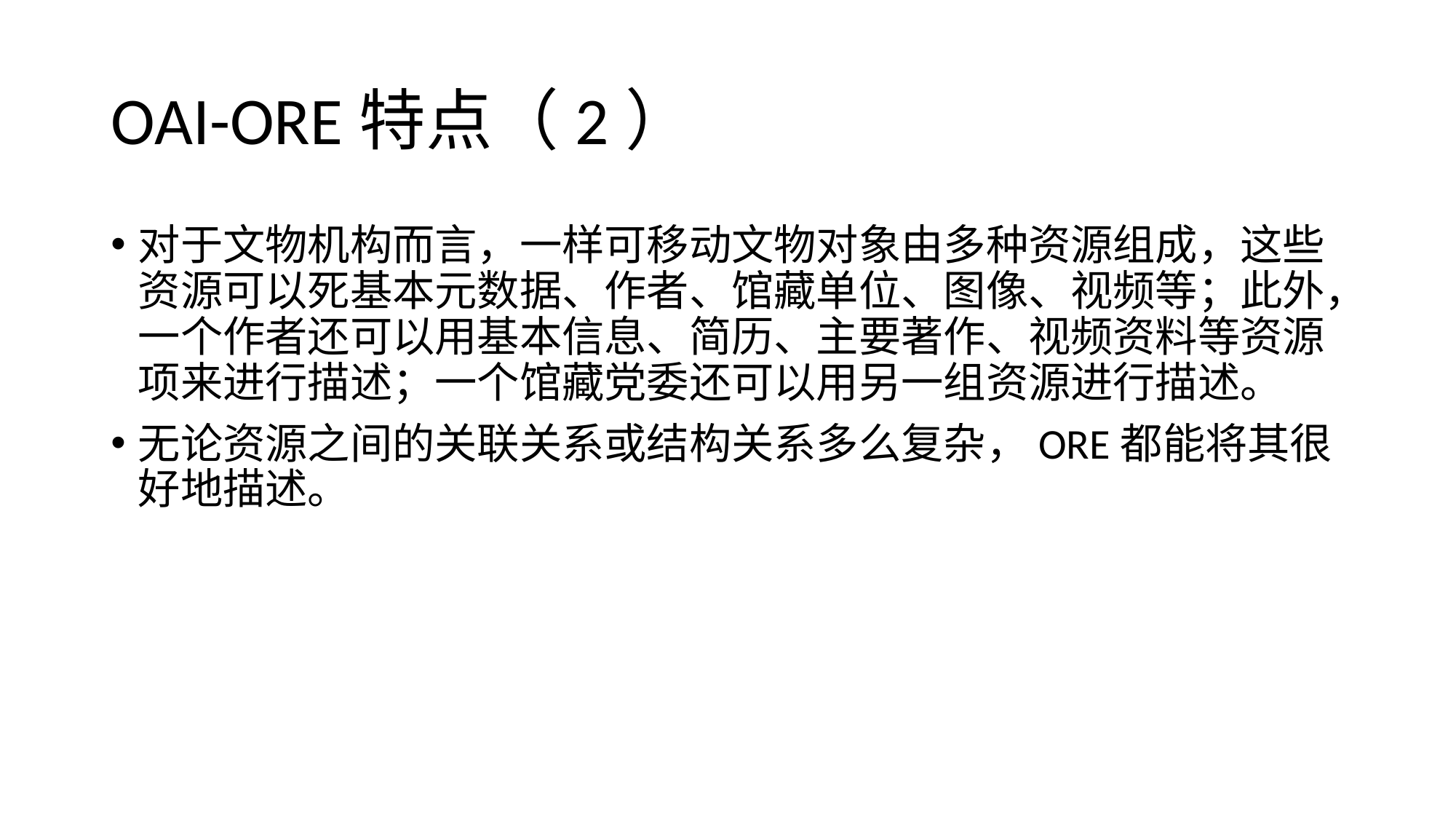

# OAI-ORE特点（2）
对于文物机构而言，一样可移动文物对象由多种资源组成，这些资源可以死基本元数据、作者、馆藏单位、图像、视频等；此外，一个作者还可以用基本信息、简历、主要著作、视频资料等资源项来进行描述；一个馆藏党委还可以用另一组资源进行描述。
无论资源之间的关联关系或结构关系多么复杂，ORE都能将其很好地描述。